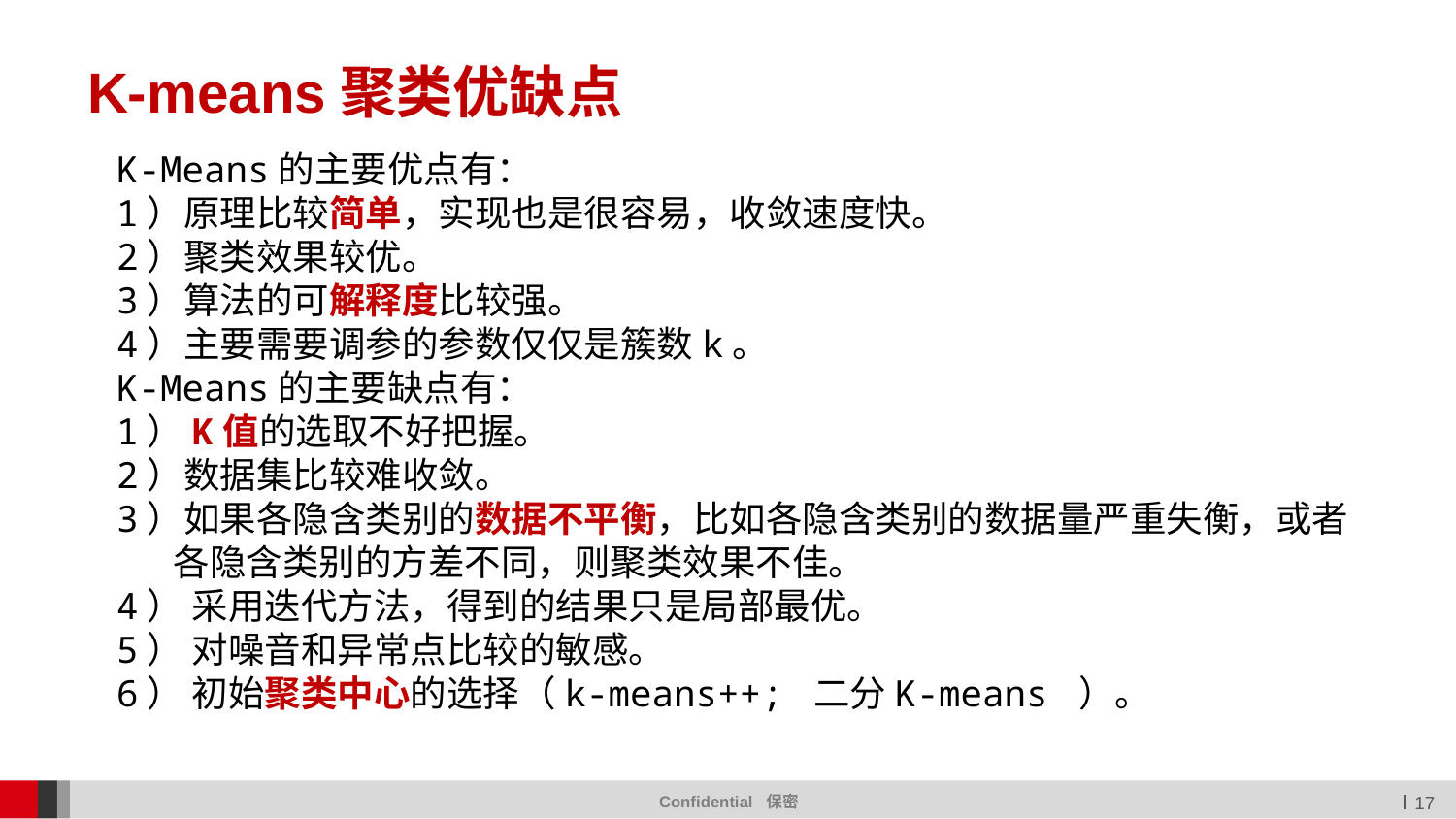

# K-means聚类优缺点
K-Means的主要优点有：
1）原理比较简单，实现也是很容易，收敛速度快。
2）聚类效果较优。
3）算法的可解释度比较强。
4）主要需要调参的参数仅仅是簇数k。
K-Means的主要缺点有：
1）K值的选取不好把握。
2）数据集比较难收敛。
3）如果各隐含类别的数据不平衡，比如各隐含类别的数据量严重失衡，或者 各隐含类别的方差不同，则聚类效果不佳。
4） 采用迭代方法，得到的结果只是局部最优。
5） 对噪音和异常点比较的敏感。
6） 初始聚类中心的选择（k-means++; 二分K-means ）。